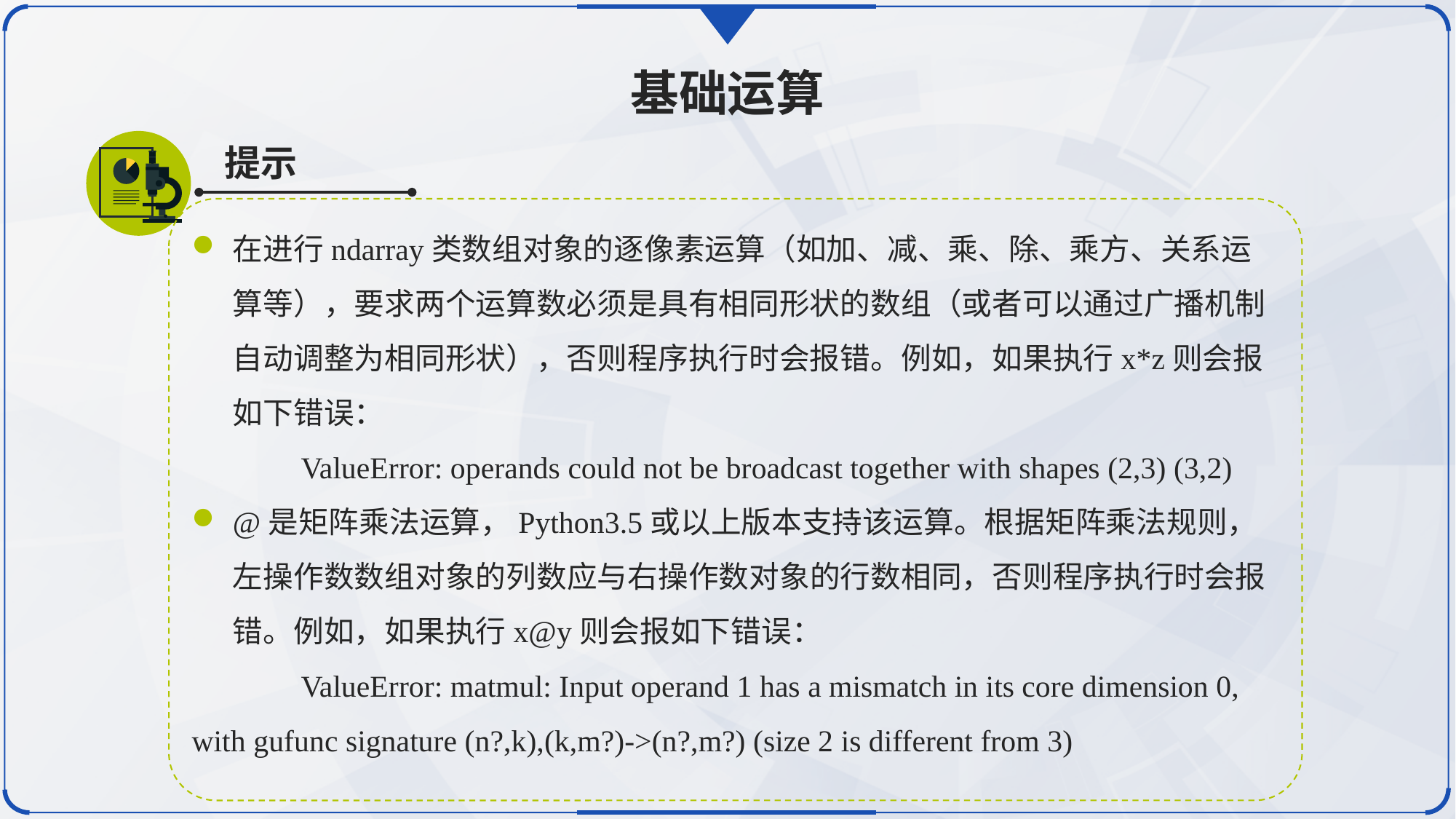

基础运算

提示

在进行ndarray类数组对象的逐像素运算（如加、减、乘、除、乘方、关系运算等），要求两个运算数必须是具有相同形状的数组（或者可以通过广播机制自动调整为相同形状），否则程序执行时会报错。例如，如果执行x*z则会报如下错误：
	ValueError: operands could not be broadcast together with shapes (2,3) (3,2)
@是矩阵乘法运算，Python3.5或以上版本支持该运算。根据矩阵乘法规则，左操作数数组对象的列数应与右操作数对象的行数相同，否则程序执行时会报错。例如，如果执行x@y则会报如下错误：
	ValueError: matmul: Input operand 1 has a mismatch in its core dimension 0, with gufunc signature (n?,k),(k,m?)->(n?,m?) (size 2 is different from 3)